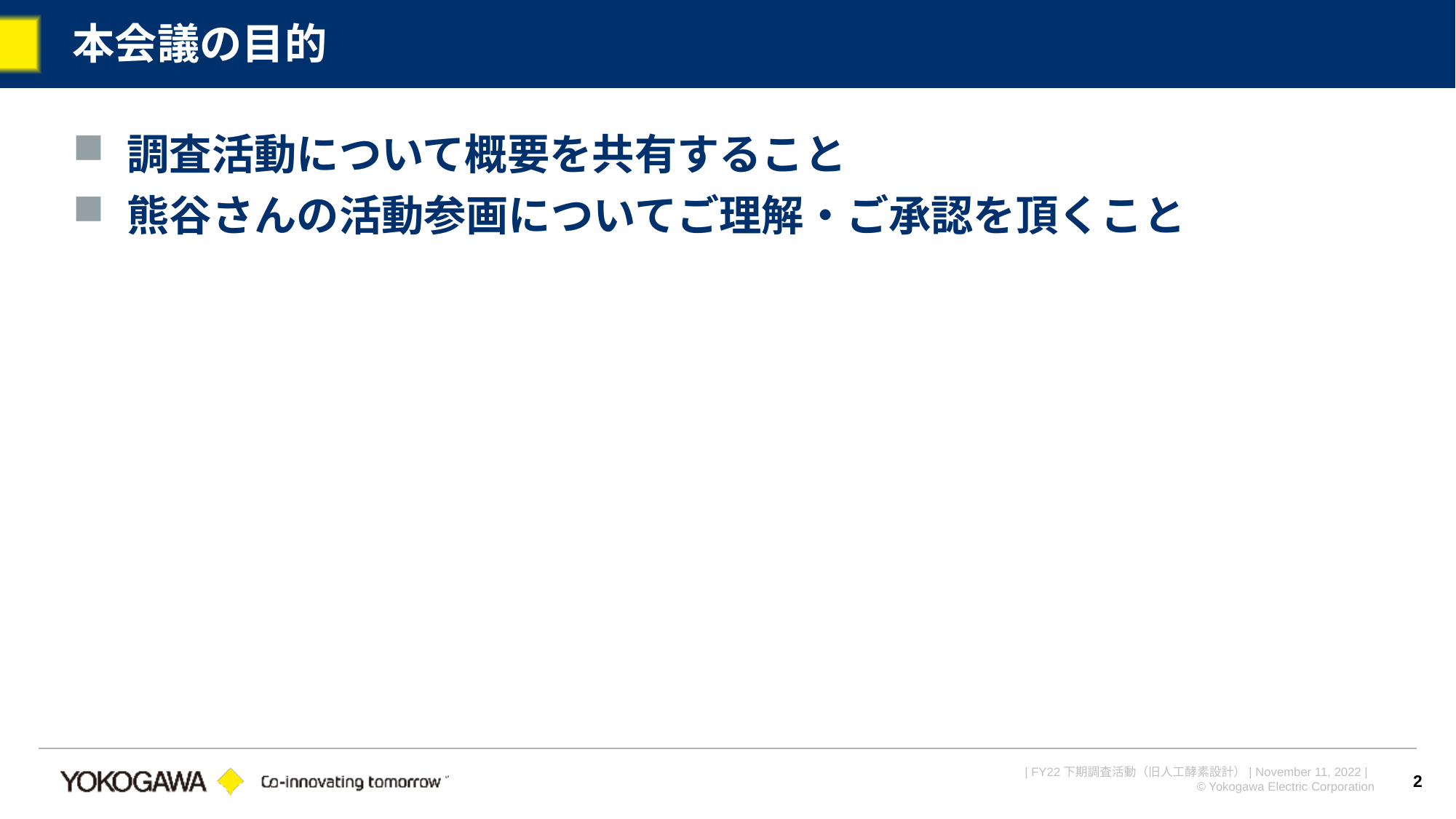

# 本会議の目的
調査活動について概要を共有すること
熊谷さんの活動参画についてご理解・ご承認を頂くこと
2